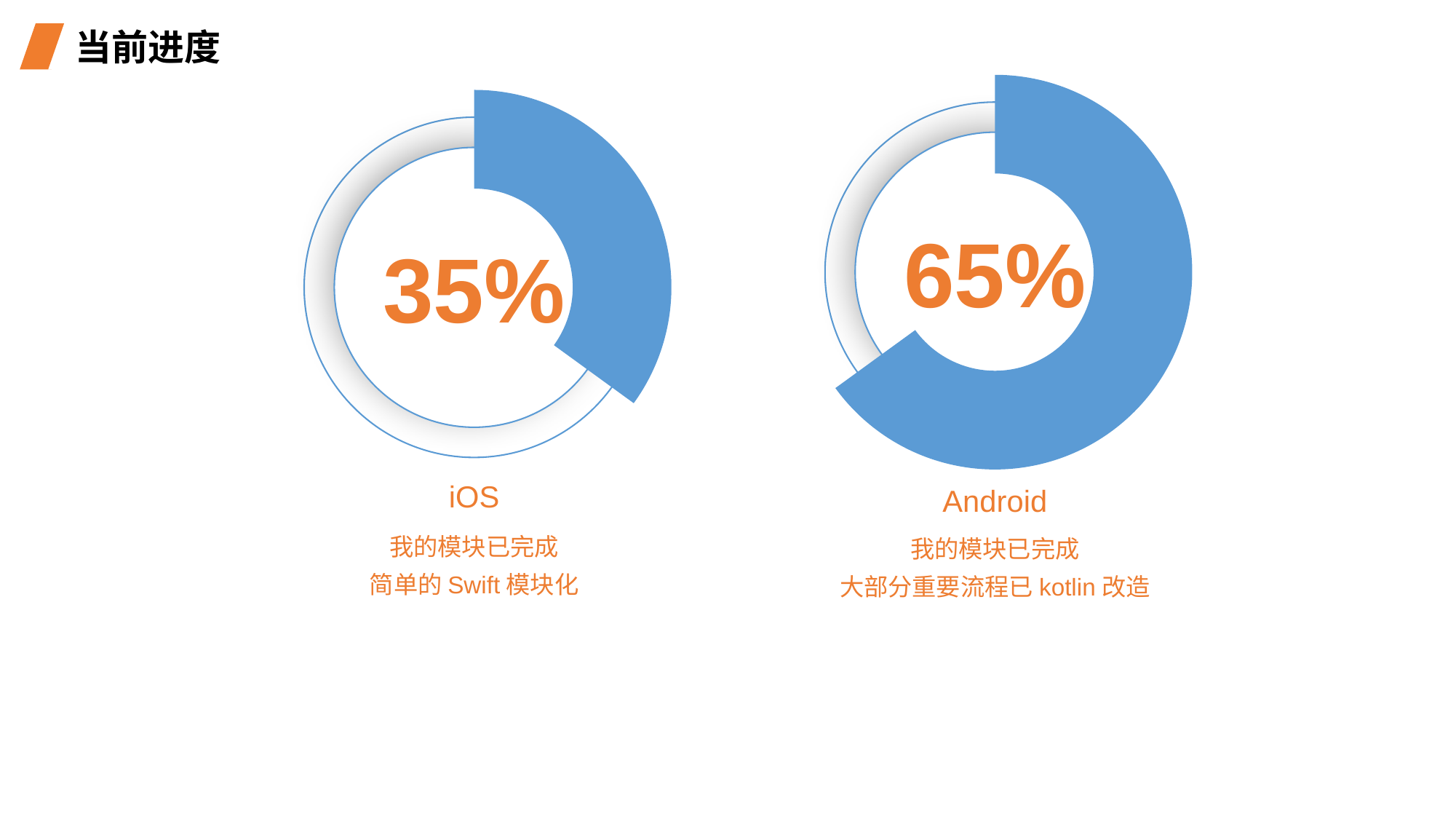

当前进度

### Chart

| Category | 进度 |
|---|---|
| 已完成 | 65.0 |
| 未完成 | 35.0 |

### Chart

| Category | 进度 |
|---|---|
| 已完成 | 35.0 |
| 未完成 | 65.0 |

65%
35%
iOS
我的模块已完成
简单的Swift模块化
Android
我的模块已完成
大部分重要流程已kotlin改造